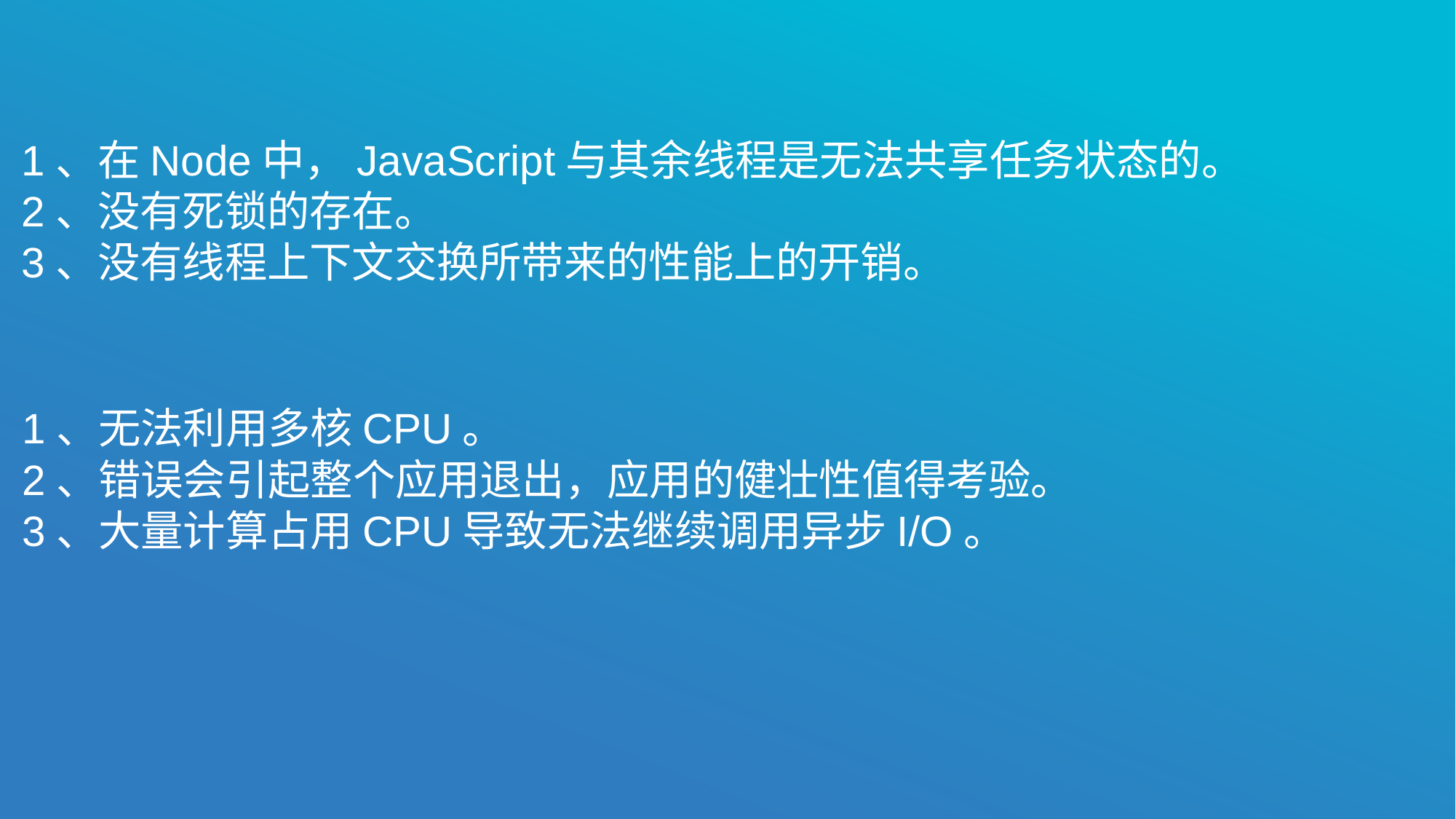

# 1、在Node中，JavaScript与其余线程是无法共享任务状态的。 2、没有死锁的存在。 3、没有线程上下文交换所带来的性能上的开销。
1、无法利用多核CPU。
2、错误会引起整个应用退出，应用的健壮性值得考验。
3、大量计算占用CPU导致无法继续调用异步I/O。